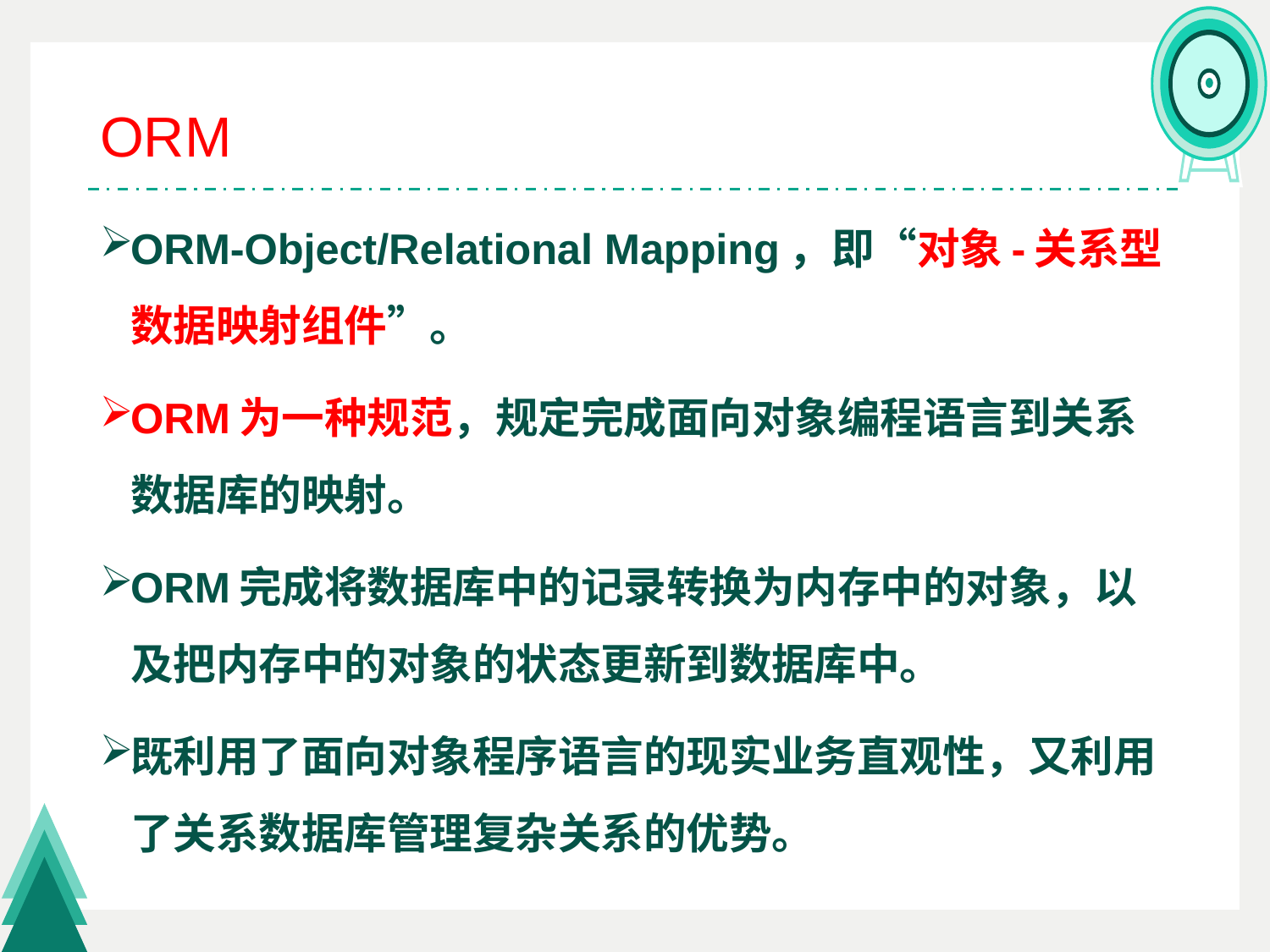

# ORM
ORM-Object/Relational Mapping，即“对象-关系型数据映射组件”。
ORM为一种规范，规定完成面向对象编程语言到关系数据库的映射。
ORM完成将数据库中的记录转换为内存中的对象，以及把内存中的对象的状态更新到数据库中。
既利用了面向对象程序语言的现实业务直观性，又利用了关系数据库管理复杂关系的优势。